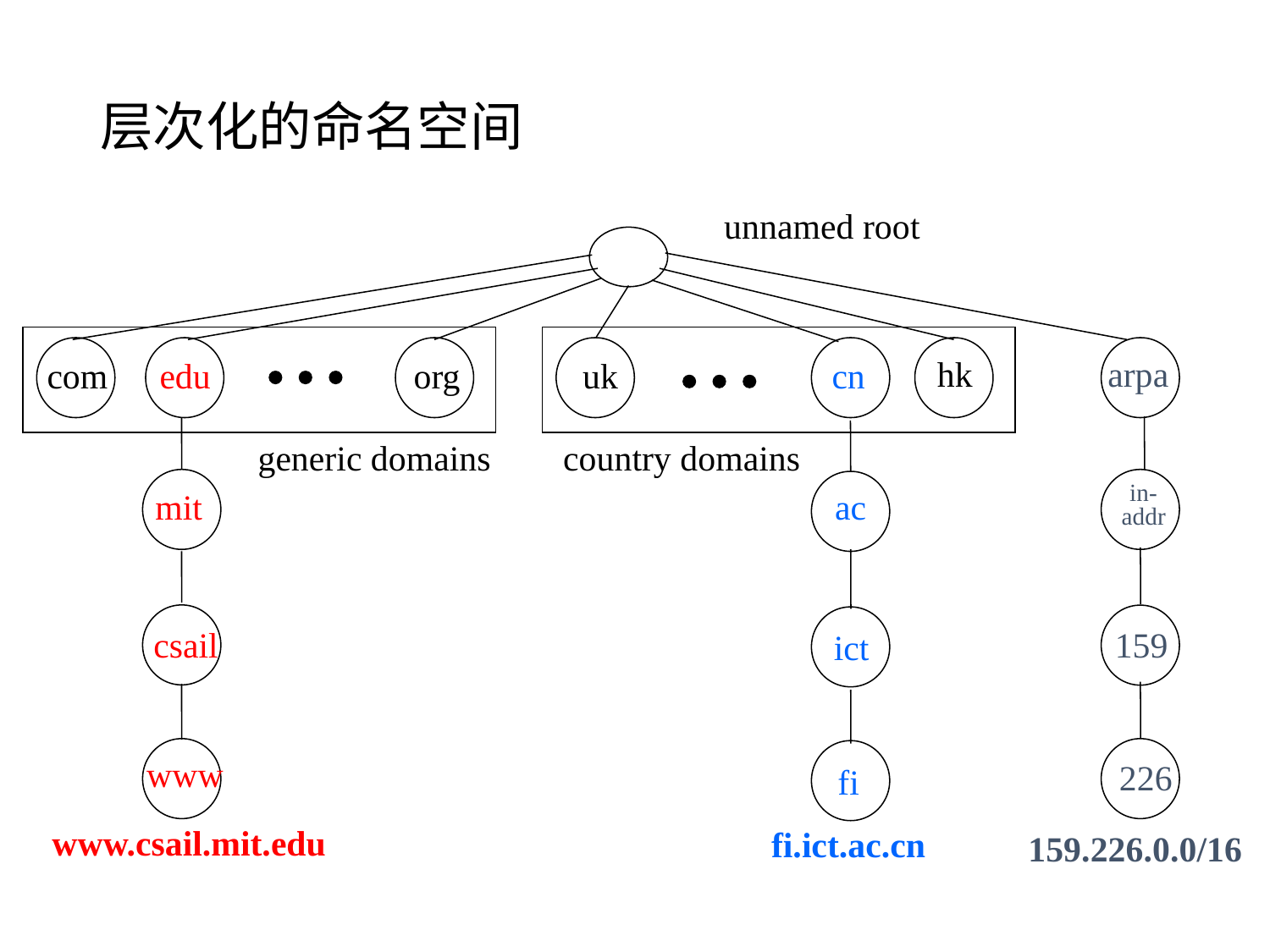

# 层次化的命名空间
unnamed root

hk
arpa
cn
com
edu
org
uk

generic domains
country domains

in-
addr

159

226
159.226.0.0/16

mit

csail

www
www.csail.mit.edu

ac

ict

fi
fi.ict.ac.cn
6